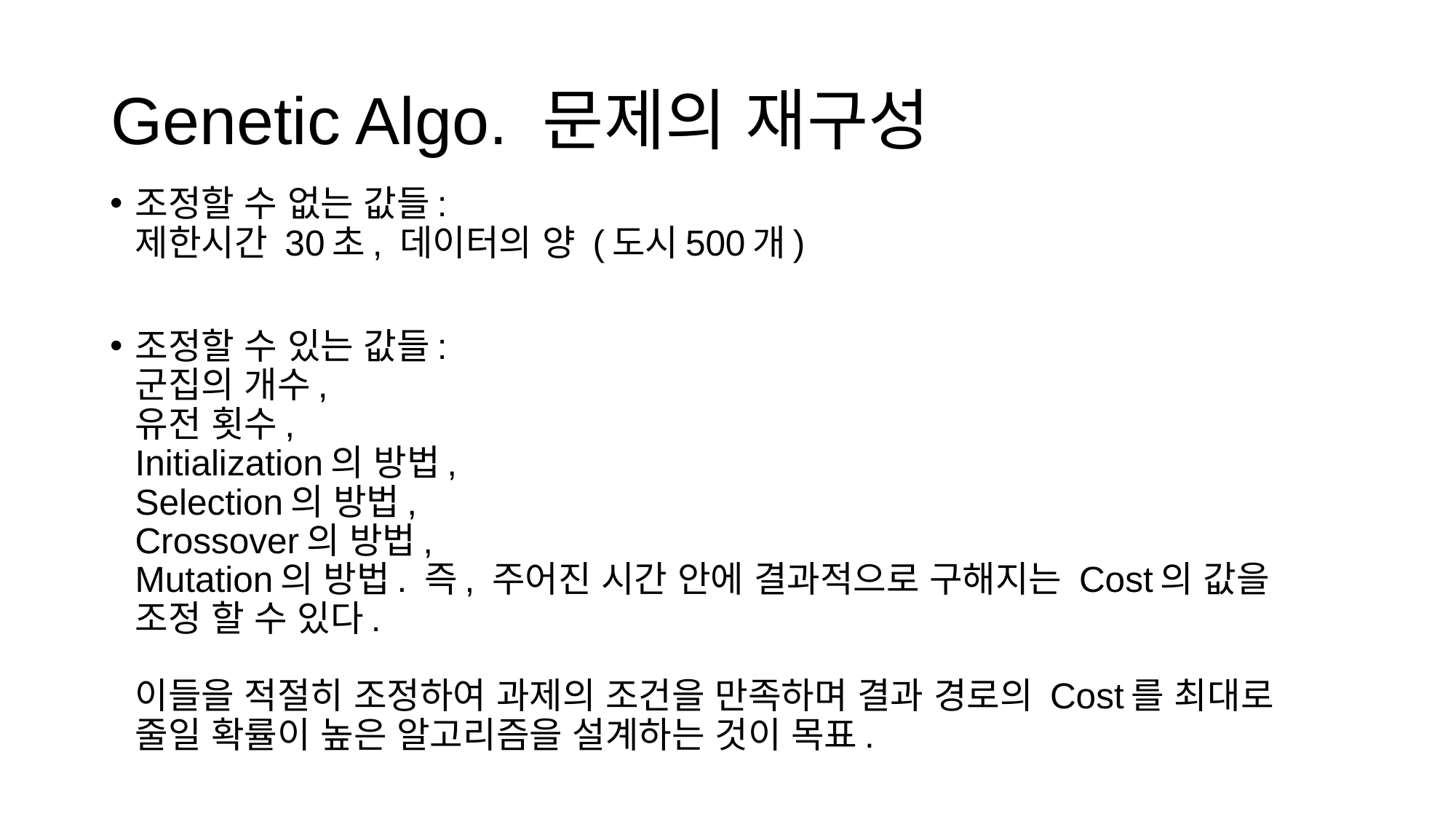

# Genetic Algo. 문제의 재구성
조정할 수 없는 값들:
제한시간 30초, 데이터의 양 (도시500개)

조정할 수 있는 값들:
군집의 개수,
유전 횟수,
Initialization의 방법,
Selection의 방법,
Crossover의 방법,
Mutation의 방법. 즉, 주어진 시간 안에 결과적으로 구해지는 Cost의 값을 조정 할 수 있다.
이들을 적절히 조정하여 과제의 조건을 만족하며 결과 경로의 Cost를 최대로 줄일 확률이 높은 알고리즘을 설계하는 것이 목표.